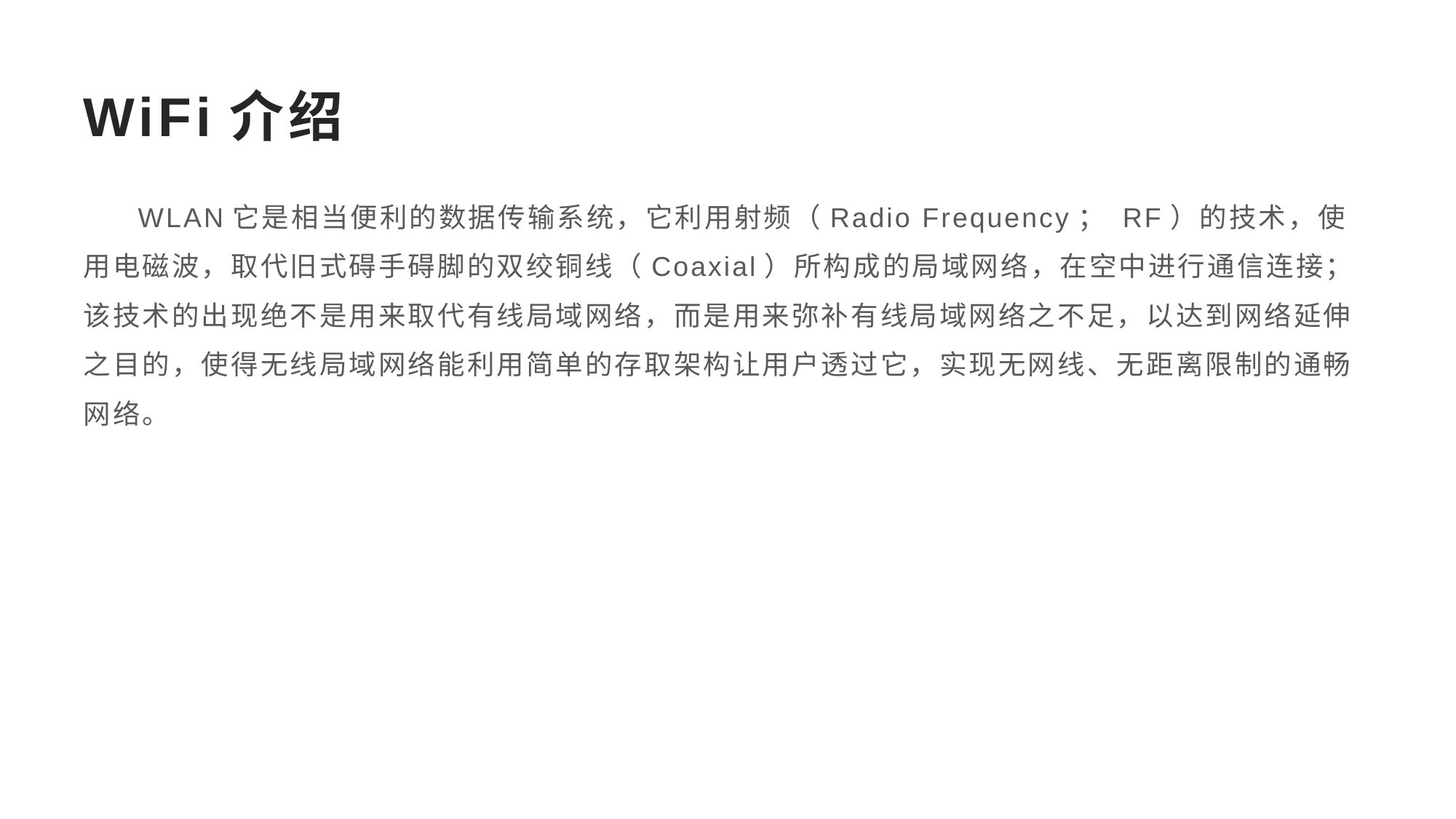

# WiFi介绍
WLAN它是相当便利的数据传输系统，它利用射频（Radio Frequency； RF）的技术，使用电磁波，取代旧式碍手碍脚的双绞铜线（Coaxial）所构成的局域网络，在空中进行通信连接；该技术的出现绝不是用来取代有线局域网络，而是用来弥补有线局域网络之不足，以达到网络延伸之目的，使得无线局域网络能利用简单的存取架构让用户透过它，实现无网线、无距离限制的通畅网络。